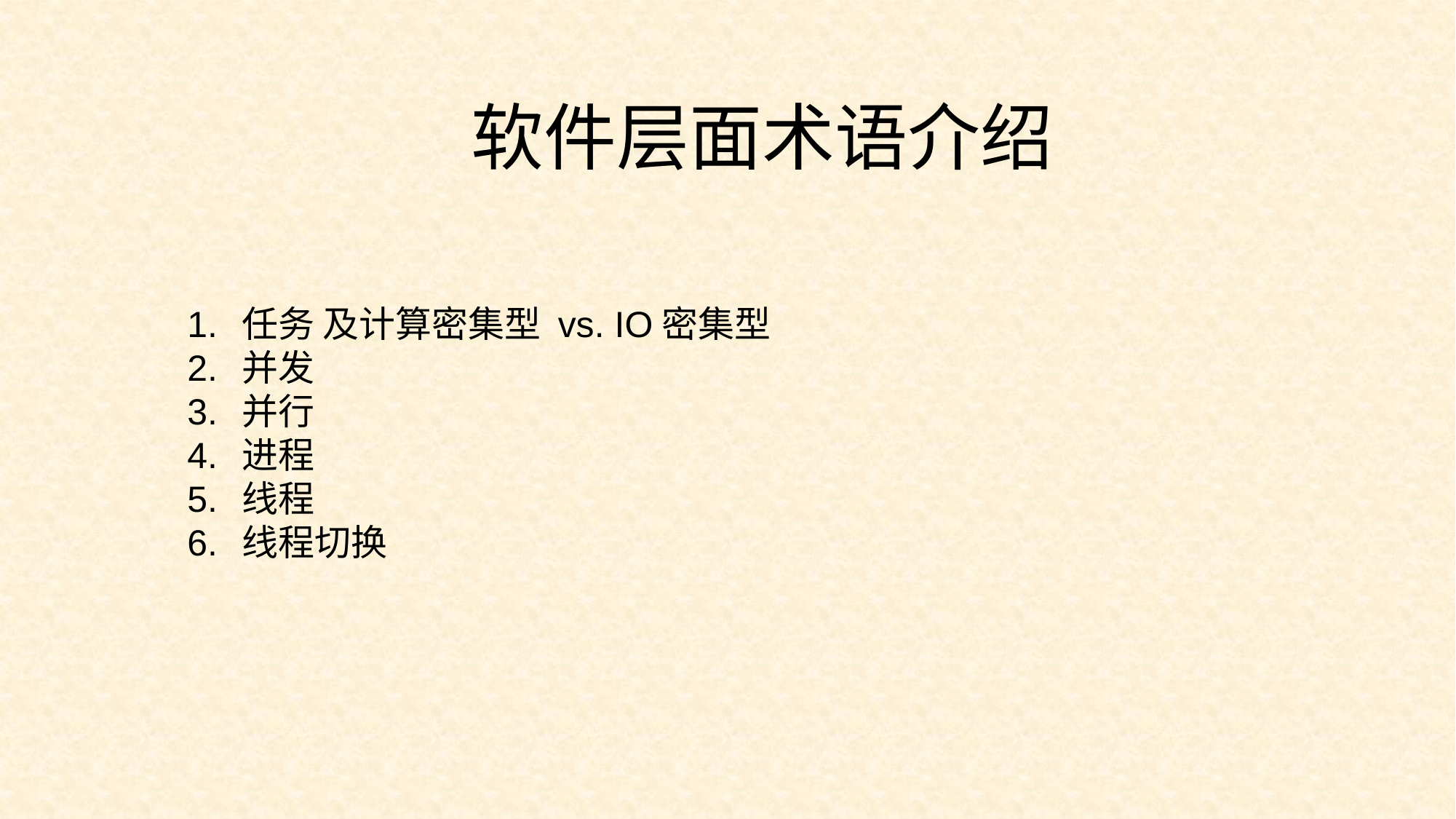

软件层面术语介绍
任务 及计算密集型 vs. IO密集型
并发
并行
进程
线程
线程切换